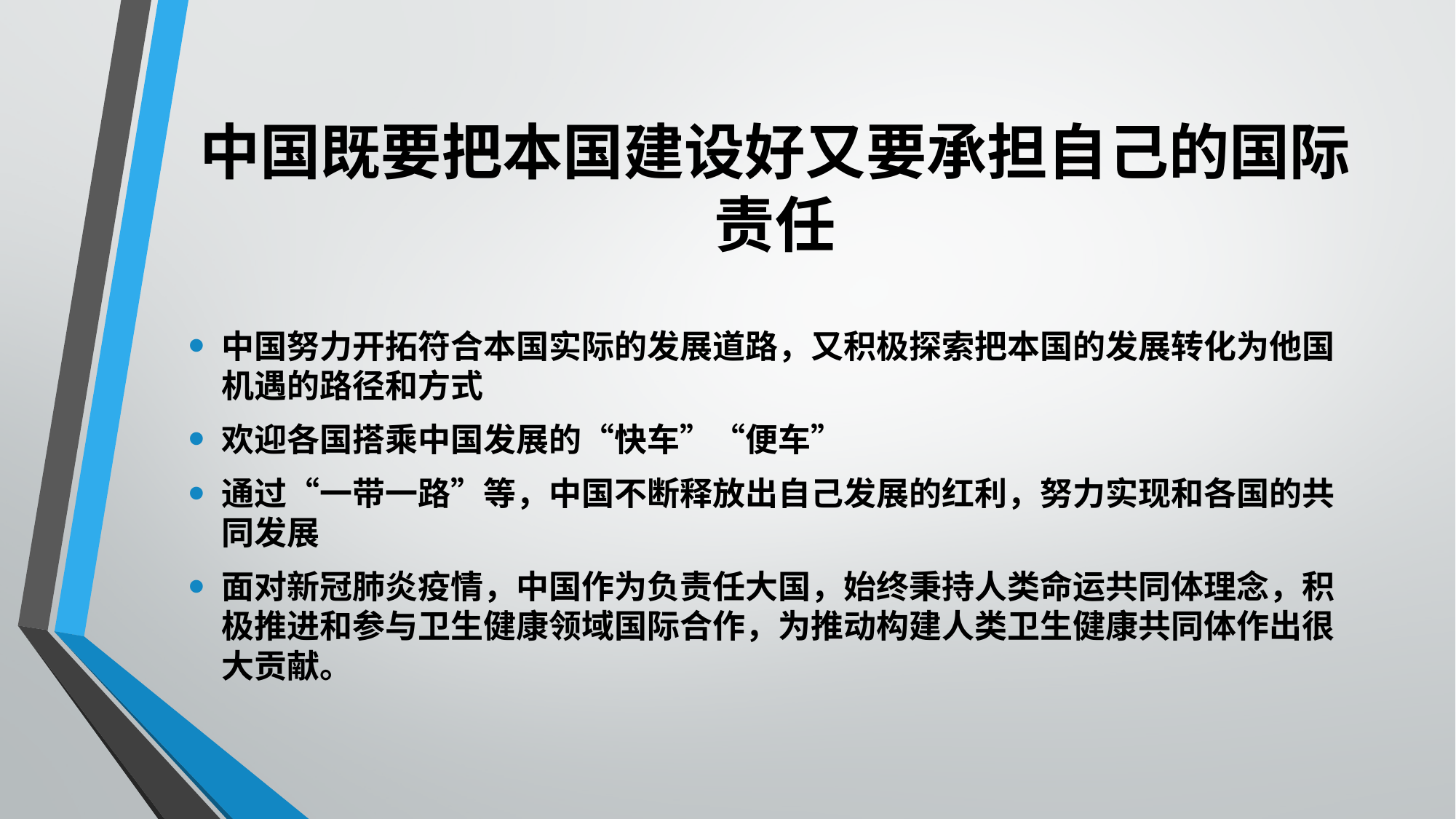

# 中国既要把本国建设好又要承担自己的国际责任
中国努力开拓符合本国实际的发展道路，又积极探索把本国的发展转化为他国机遇的路径和方式
欢迎各国搭乘中国发展的“快车”“便车”
通过“一带一路”等，中国不断释放出自己发展的红利，努力实现和各国的共同发展
面对新冠肺炎疫情，中国作为负责任大国，始终秉持人类命运共同体理念，积极推进和参与卫生健康领域国际合作，为推动构建人类卫生健康共同体作出很大贡献。